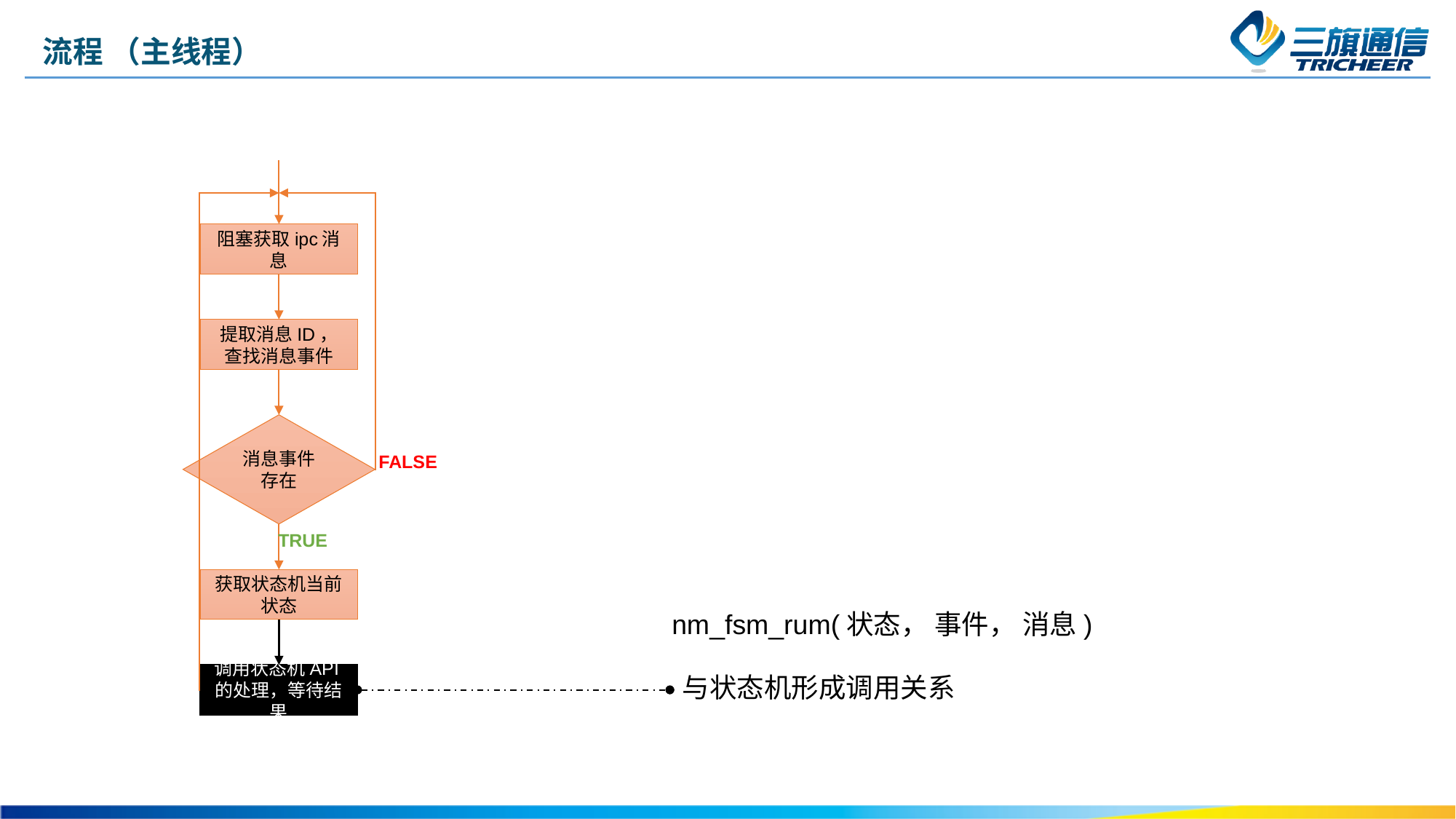

流程 （主线程）
阻塞获取ipc消息
提取消息ID，查找消息事件
消息事件存在
FALSE
TRUE
获取状态机当前状态
nm_fsm_rum(状态， 事件， 消息)
调用状态机API的处理，等待结果
与状态机形成调用关系